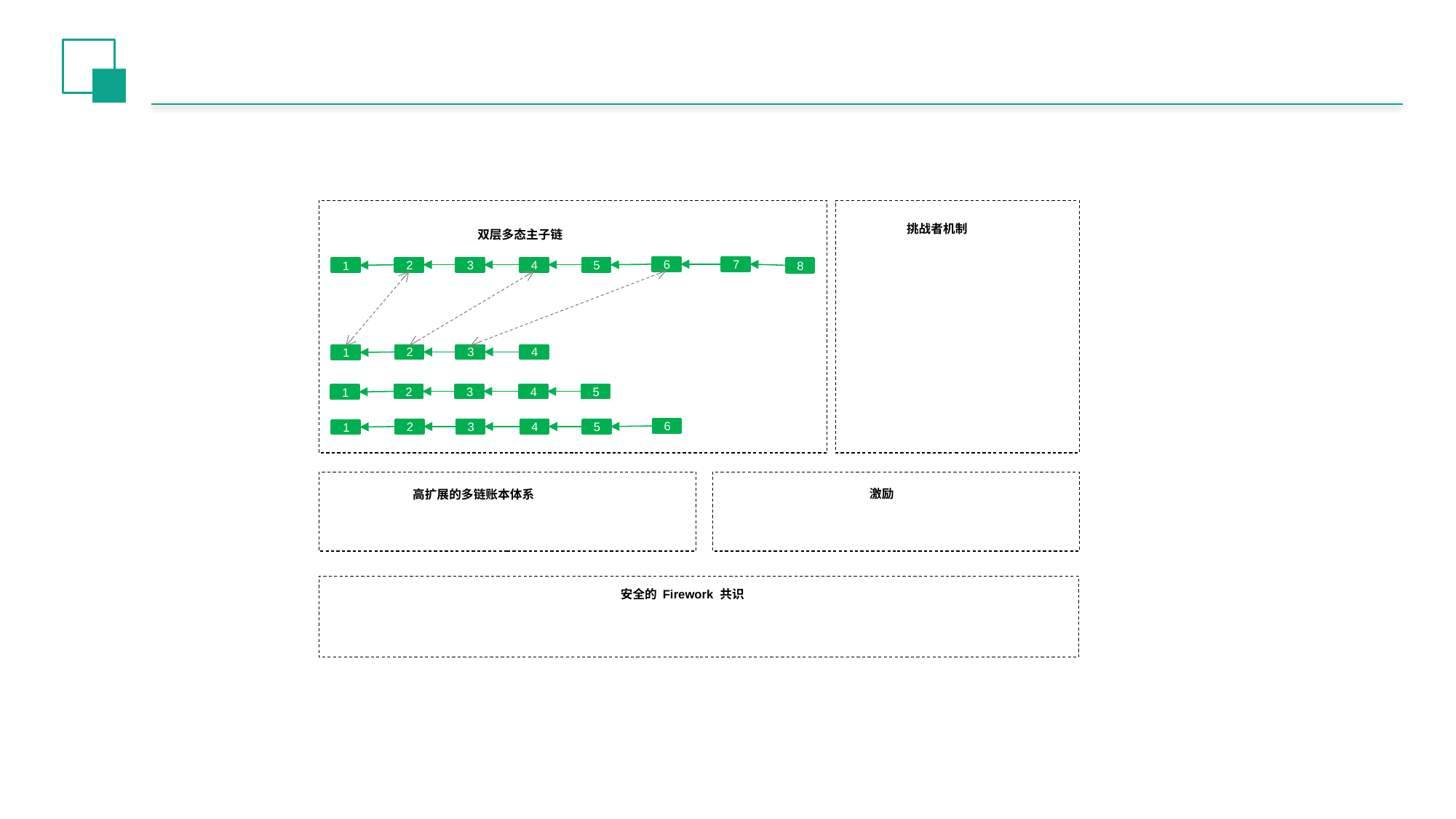

挑战者机制
双层多态主子链
6
7
2
3
4
5
1
8
2
3
4
1
2
3
4
5
1
6
2
3
4
5
1

激励
高扩展的多链账本体系

安全的 Firework 共识